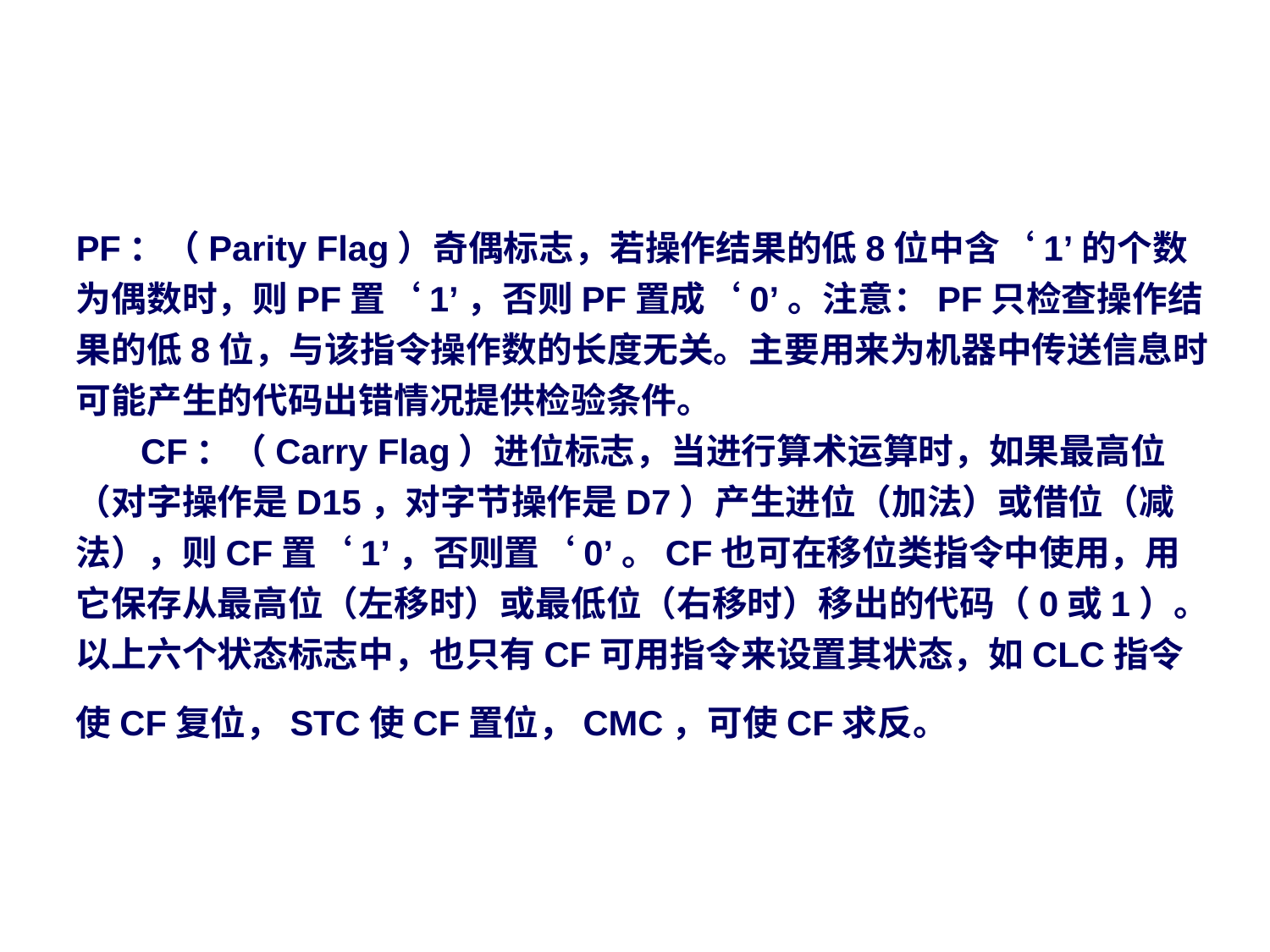

#
PF：（Parity Flag）奇偶标志，若操作结果的低8位中含‘1’的个数为偶数时，则PF置‘1’，否则PF置成‘0’。注意：PF只检查操作结果的低8位，与该指令操作数的长度无关。主要用来为机器中传送信息时可能产生的代码出错情况提供检验条件。
       CF：（Carry Flag）进位标志，当进行算术运算时，如果最高位（对字操作是D15，对字节操作是D7）产生进位（加法）或借位（减法），则CF置‘1’，否则置‘0’。CF也可在移位类指令中使用，用它保存从最高位（左移时）或最低位（右移时）移出的代码（0或1）。以上六个状态标志中，也只有CF可用指令来设置其状态，如CLC指令使CF复位，STC使CF置位，CMC，可使CF求反。